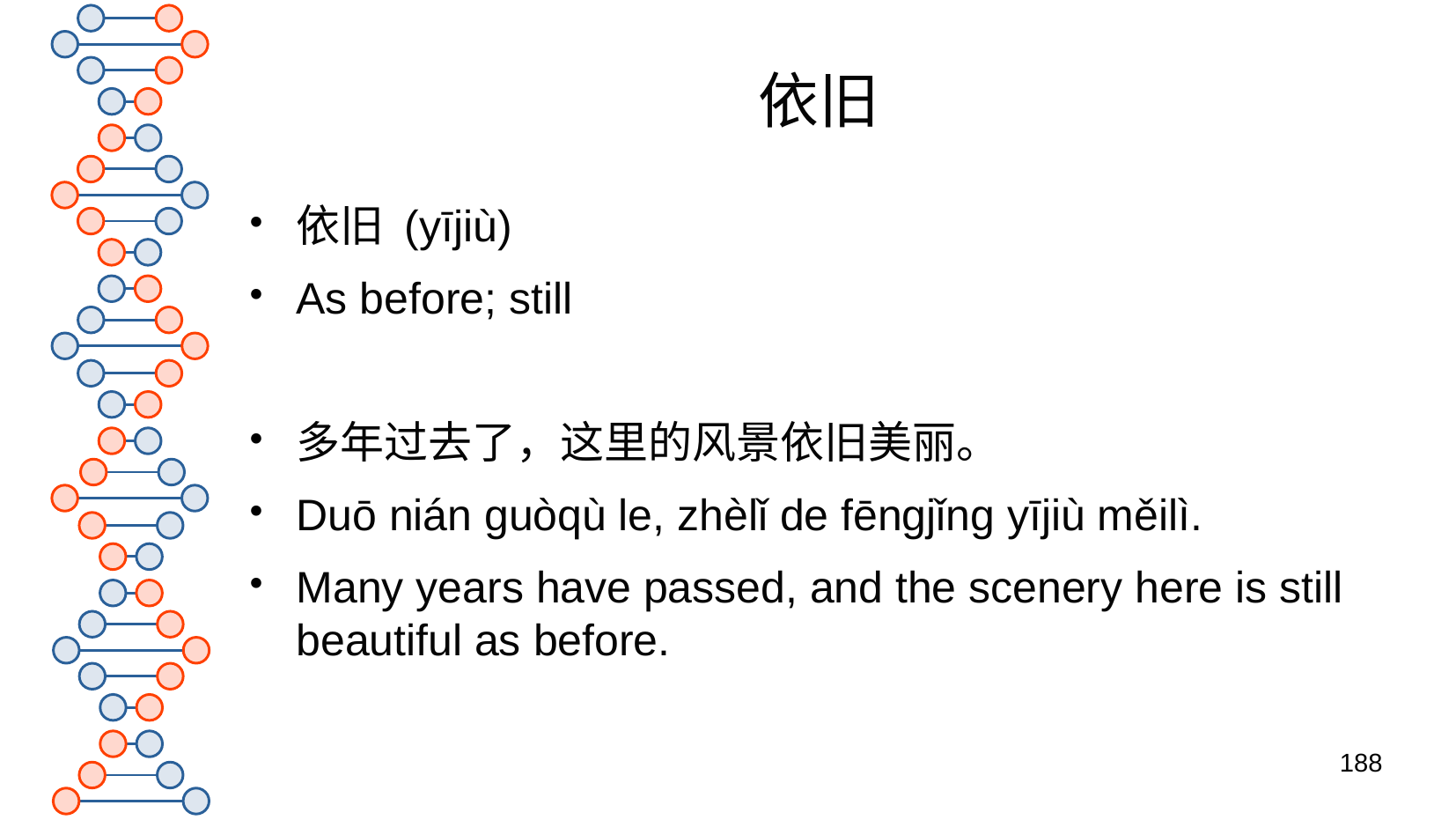

# 依旧
依旧 (yījiù)
As before; still

多年过去了，这里的风景依旧美丽。
Duō nián guòqù le, zhèlǐ de fēngjǐng yījiù měilì.
Many years have passed, and the scenery here is still beautiful as before.

188